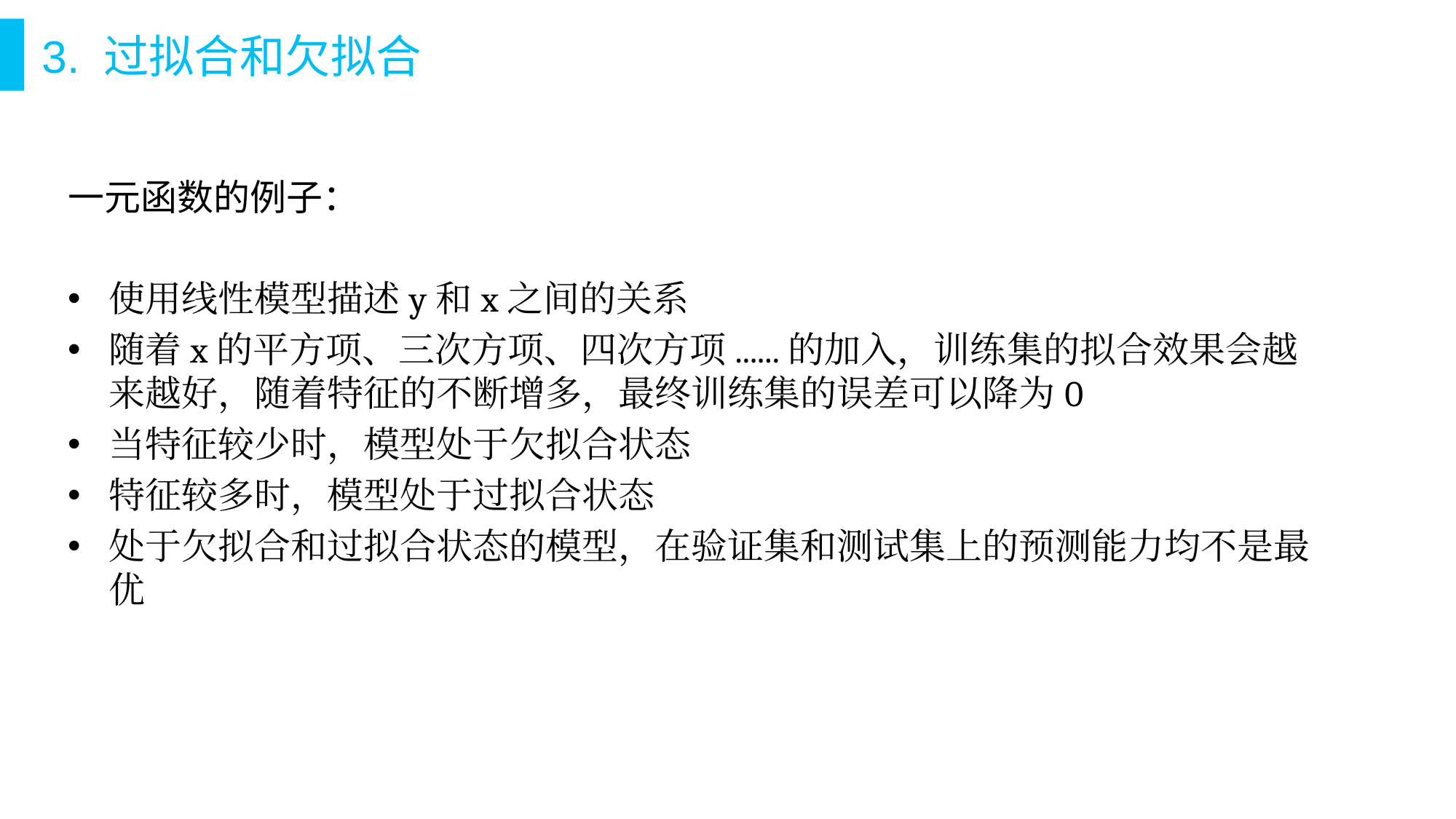

# 3. 过拟合和欠拟合
一元函数的例子：

使用线性模型描述y和x之间的关系
随着x的平方项、三次方项、四次方项......的加入，训练集的拟合效果会越来越好，随着特征的不断增多，最终训练集的误差可以降为0
当特征较少时，模型处于欠拟合状态
特征较多时，模型处于过拟合状态
处于欠拟合和过拟合状态的模型，在验证集和测试集上的预测能力均不是最优